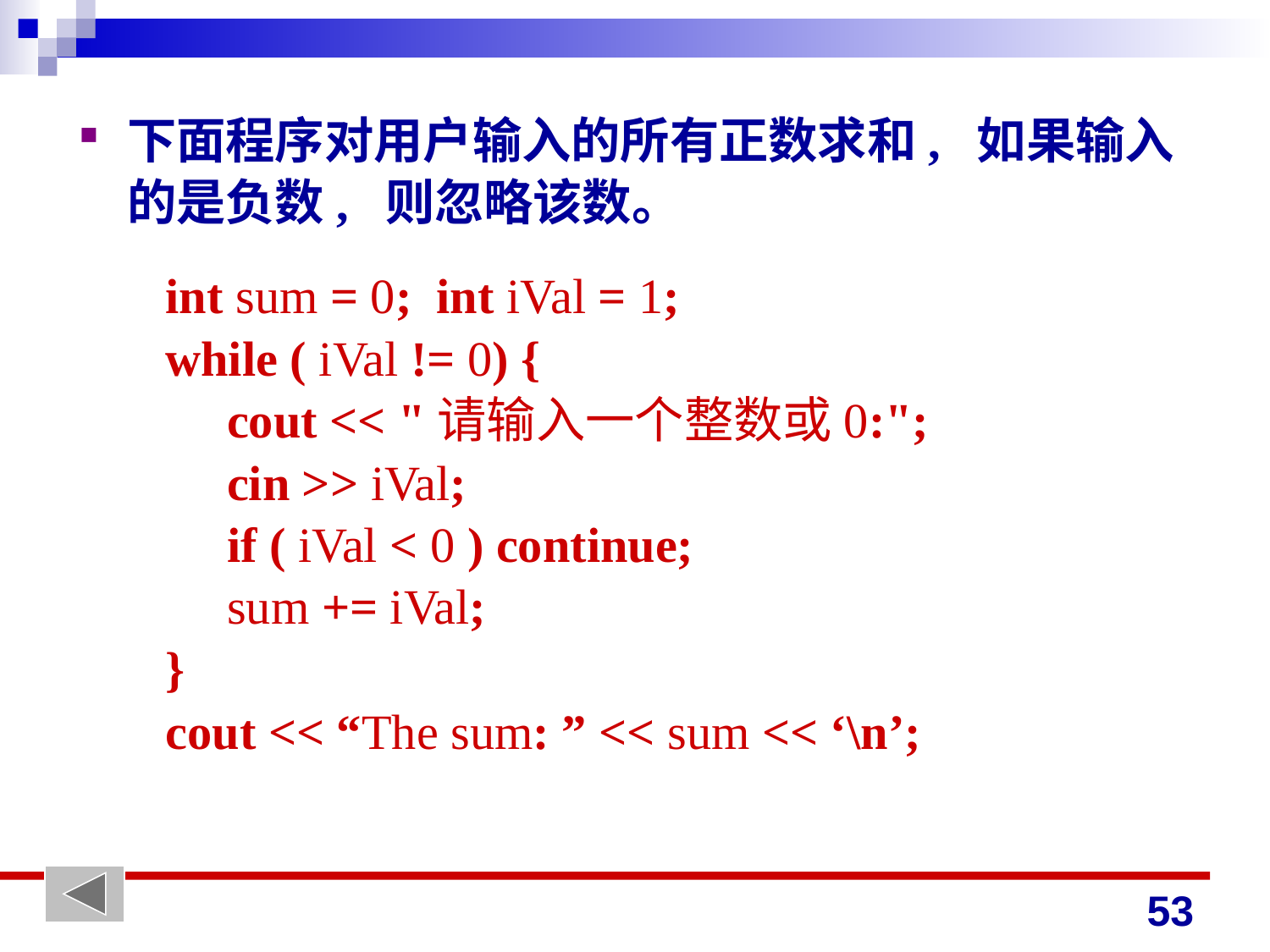

下面程序对用户输入的所有正数求和,  如果输入的是负数,  则忽略该数。

       int sum = 0;  int iVal = 1;
       while ( iVal != 0) {
            cout << "请输入一个整数或0:";
            cin >> iVal;
            if ( iVal < 0 ) continue;
            sum += iVal;
       }
       cout << “The sum: ” << sum << ‘\n’;

53